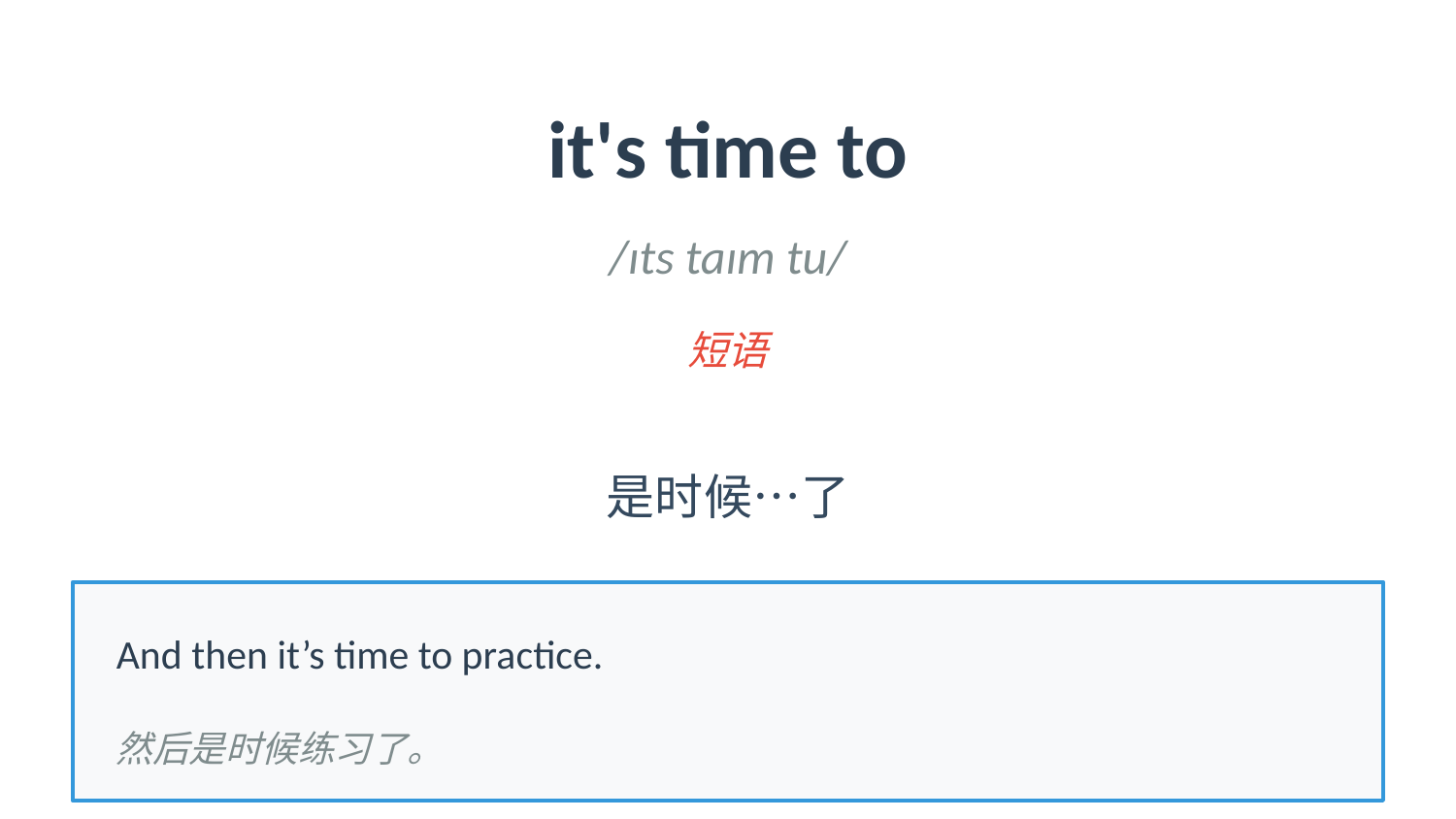

it's time to
/ɪts taɪm tu/
短语
是时候…了

And then it’s time to practice.

然后是时候练习了。